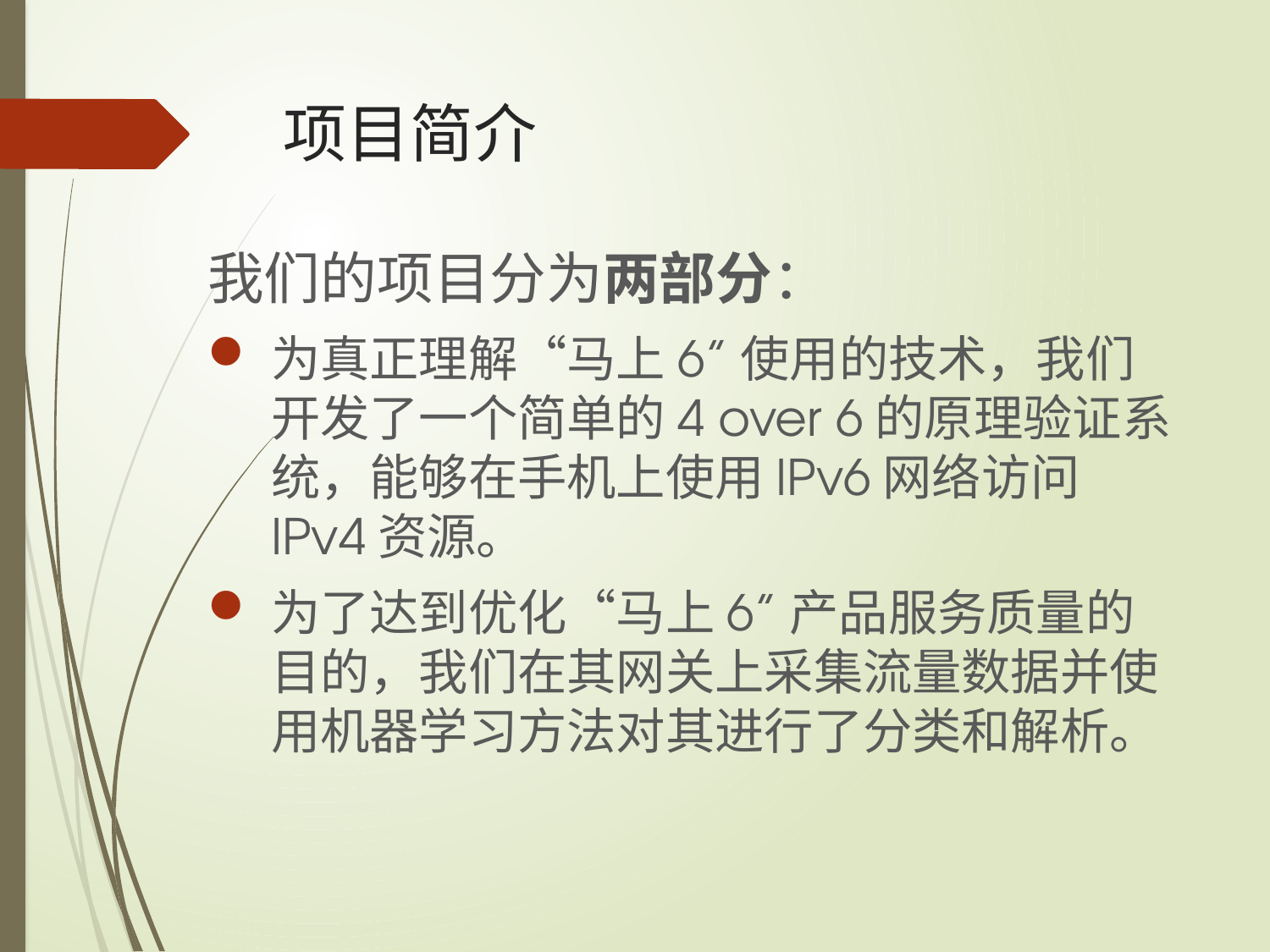

# 项目简介
我们的项目分为两部分：
为真正理解“马上6”使用的技术，我们开发了一个简单的4 over 6的原理验证系统，能够在手机上使用IPv6网络访问IPv4资源。
为了达到优化“马上6”产品服务质量的目的，我们在其网关上采集流量数据并使用机器学习方法对其进行了分类和解析。